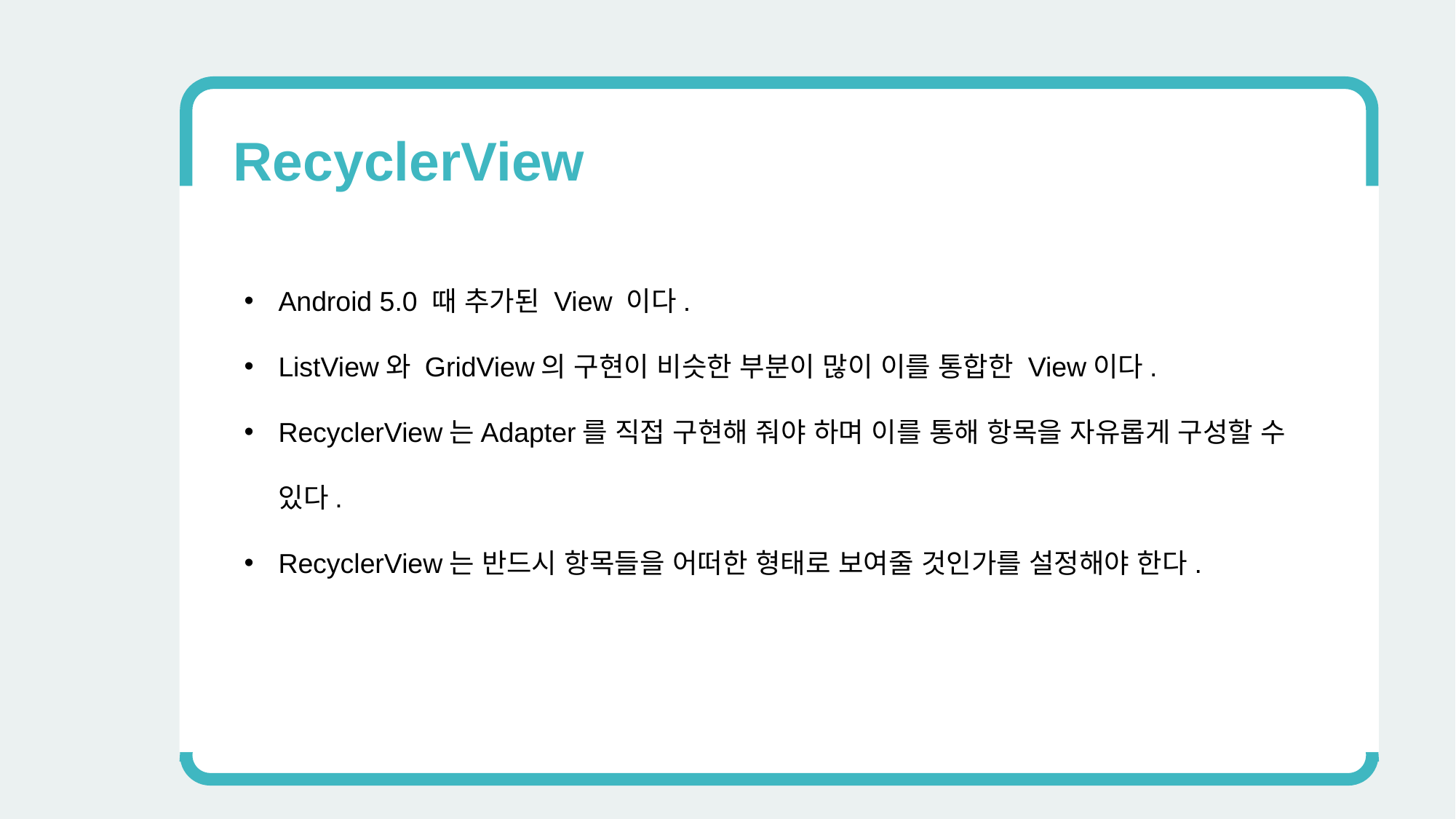

RecyclerView

Android 5.0 때 추가된 View 이다.
ListView와 GridView의 구현이 비슷한 부분이 많이 이를 통합한 View이다.
RecyclerView는Adapter를 직접 구현해 줘야 하며 이를 통해 항목을 자유롭게 구성할 수 있다.
RecyclerView는 반드시 항목들을 어떠한 형태로 보여줄 것인가를 설정해야 한다.